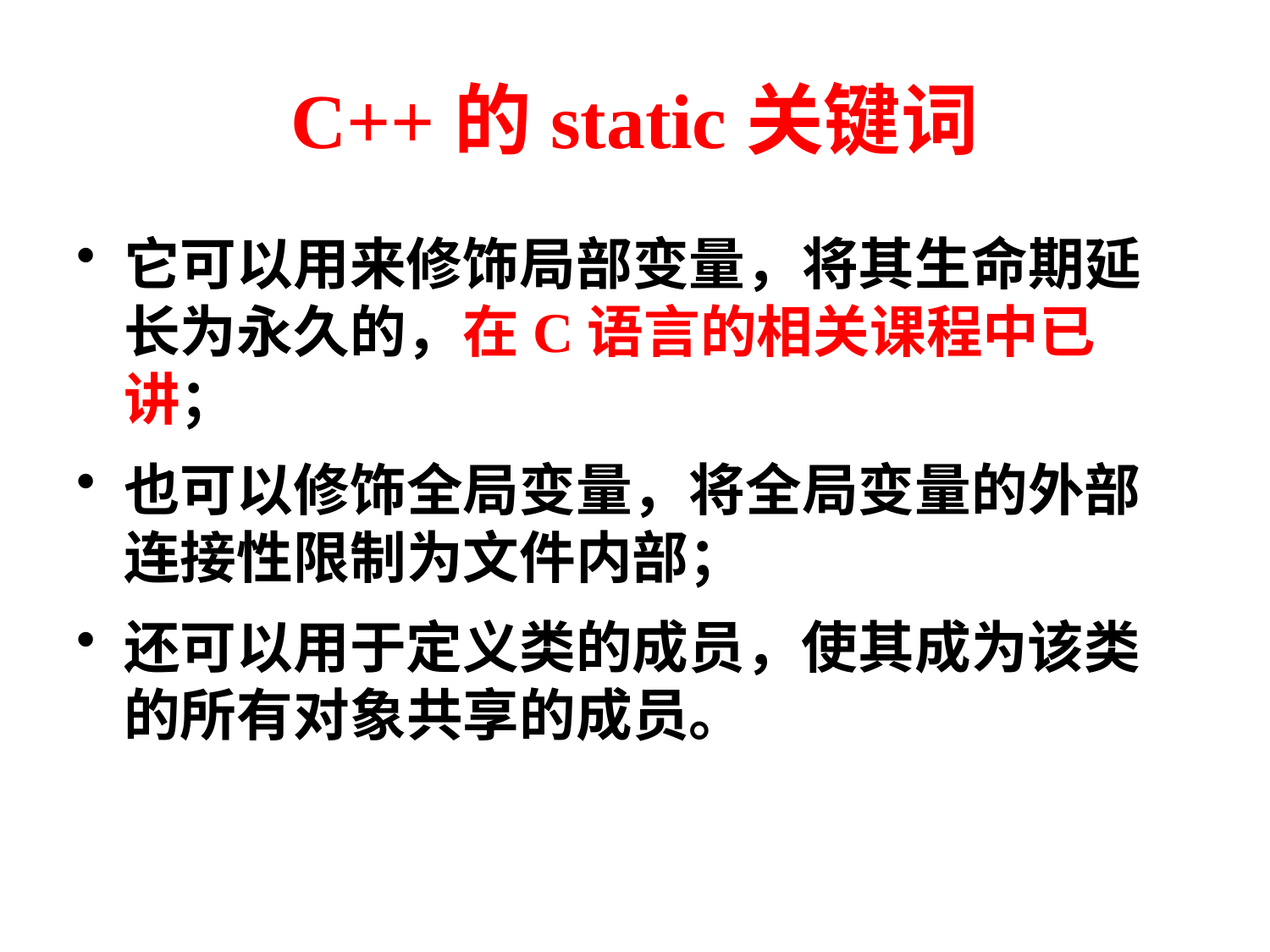

# C++的static关键词
它可以用来修饰局部变量，将其生命期延长为永久的，在C语言的相关课程中已讲；
也可以修饰全局变量，将全局变量的外部连接性限制为文件内部；
还可以用于定义类的成员，使其成为该类的所有对象共享的成员。